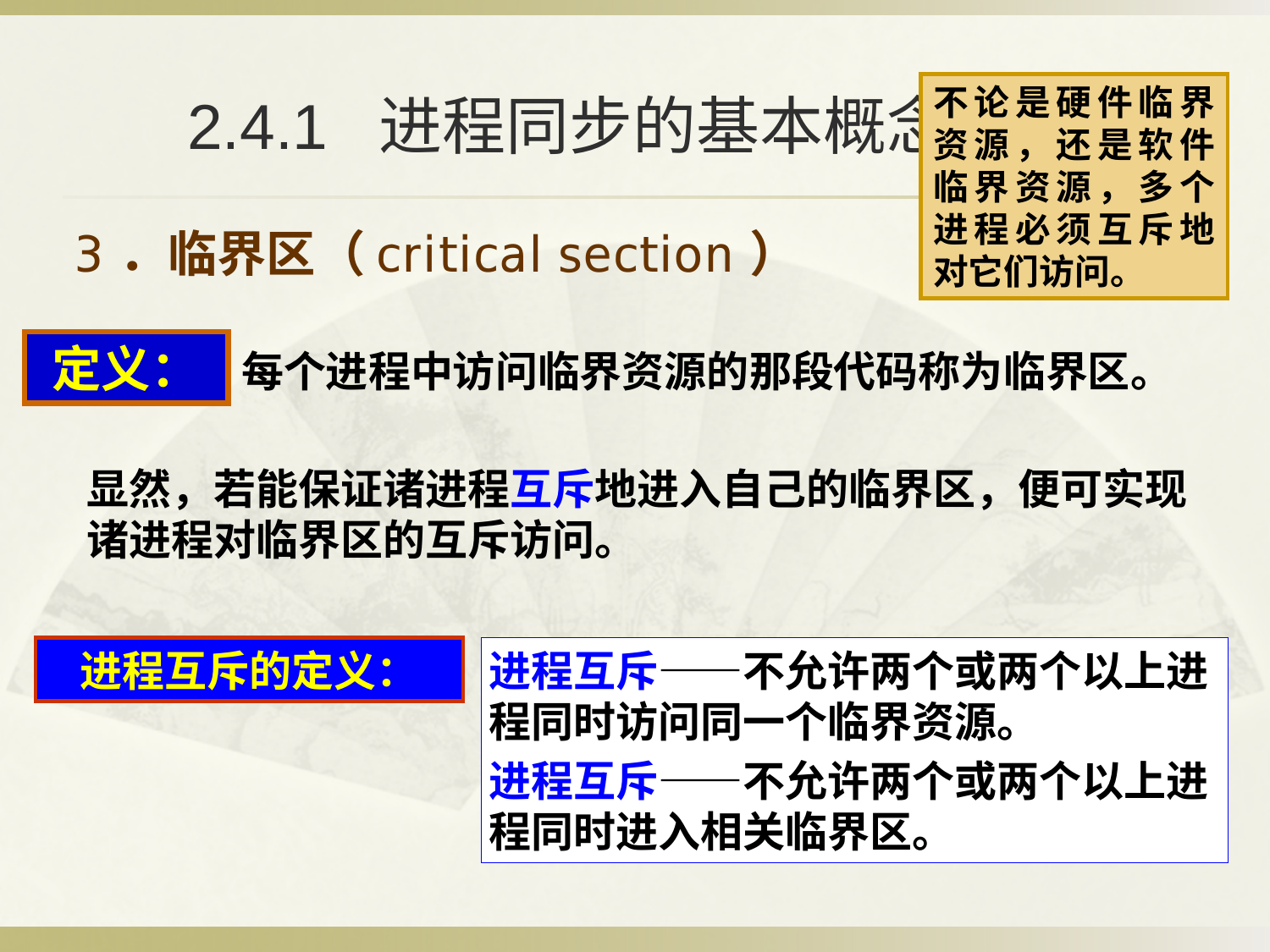

# 2.4.1  进程同步的基本概念
不论是硬件临界资源，还是软件临界资源，多个进程必须互斥地对它们访问。
3．临界区（critical section）
定义：
每个进程中访问临界资源的那段代码称为临界区。
显然，若能保证诸进程互斥地进入自己的临界区，便可实现诸进程对临界区的互斥访问。
进程互斥的定义：
进程互斥——不允许两个或两个以上进程同时访问同一个临界资源。
进程互斥——不允许两个或两个以上进程同时进入相关临界区。
40